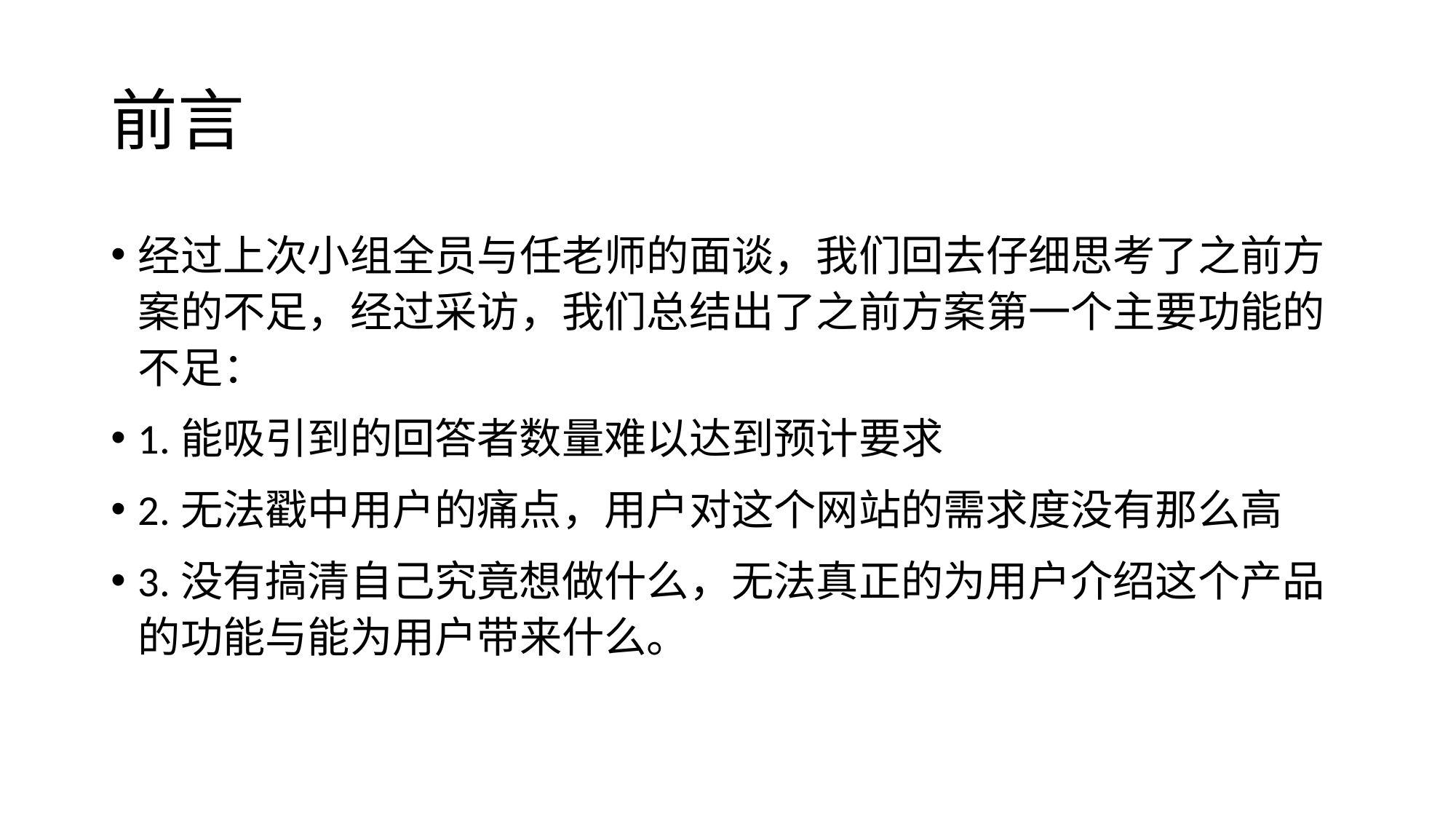

# 前言
经过上次小组全员与任老师的面谈，我们回去仔细思考了之前方案的不足，经过采访，我们总结出了之前方案第一个主要功能的不足：
1.能吸引到的回答者数量难以达到预计要求
2.无法戳中用户的痛点，用户对这个网站的需求度没有那么高
3.没有搞清自己究竟想做什么，无法真正的为用户介绍这个产品的功能与能为用户带来什么。